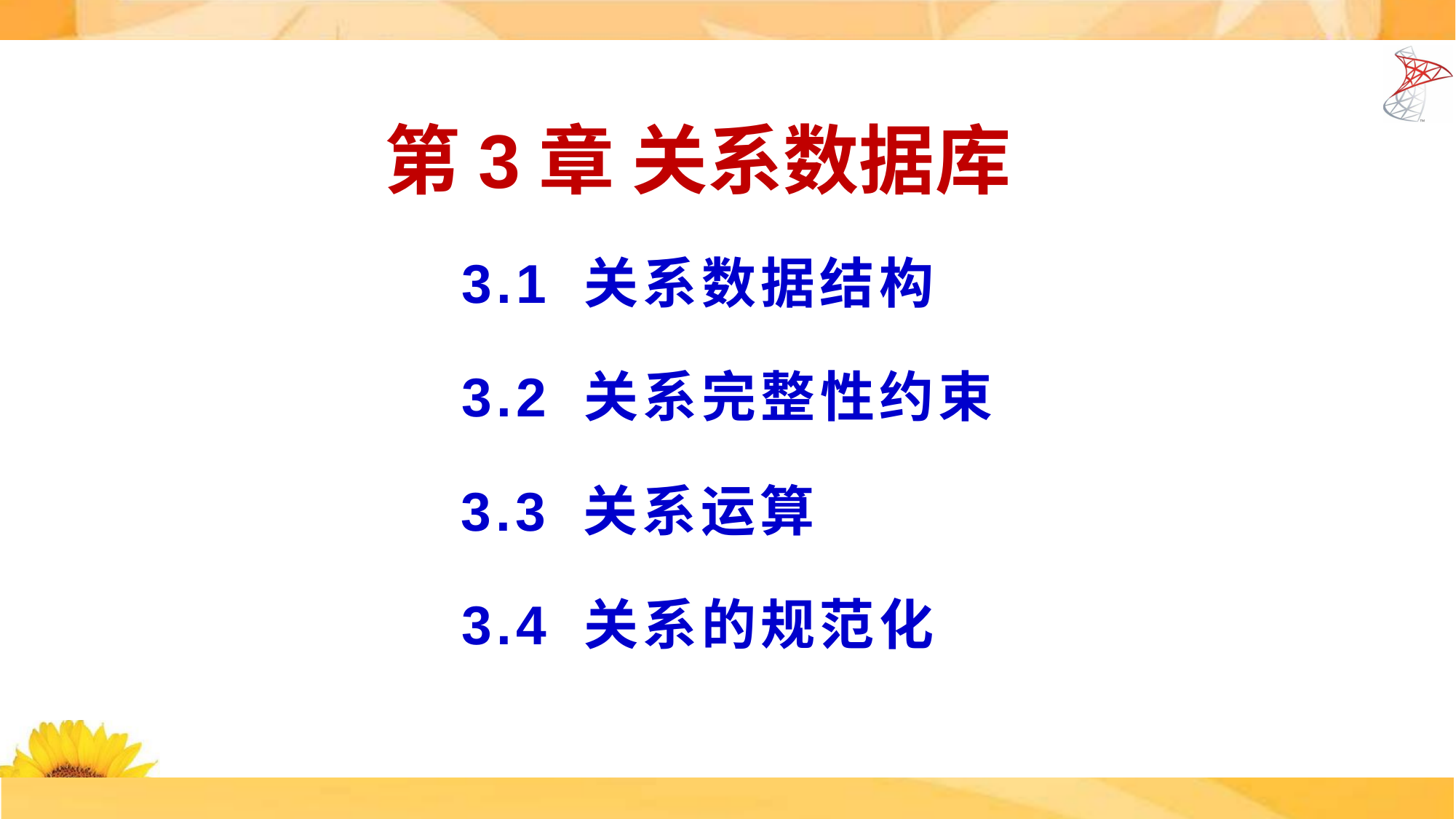

第3章 关系数据库
3.1 关系数据结构
3.2 关系完整性约束
3.3 关系运算
3.4 关系的规范化